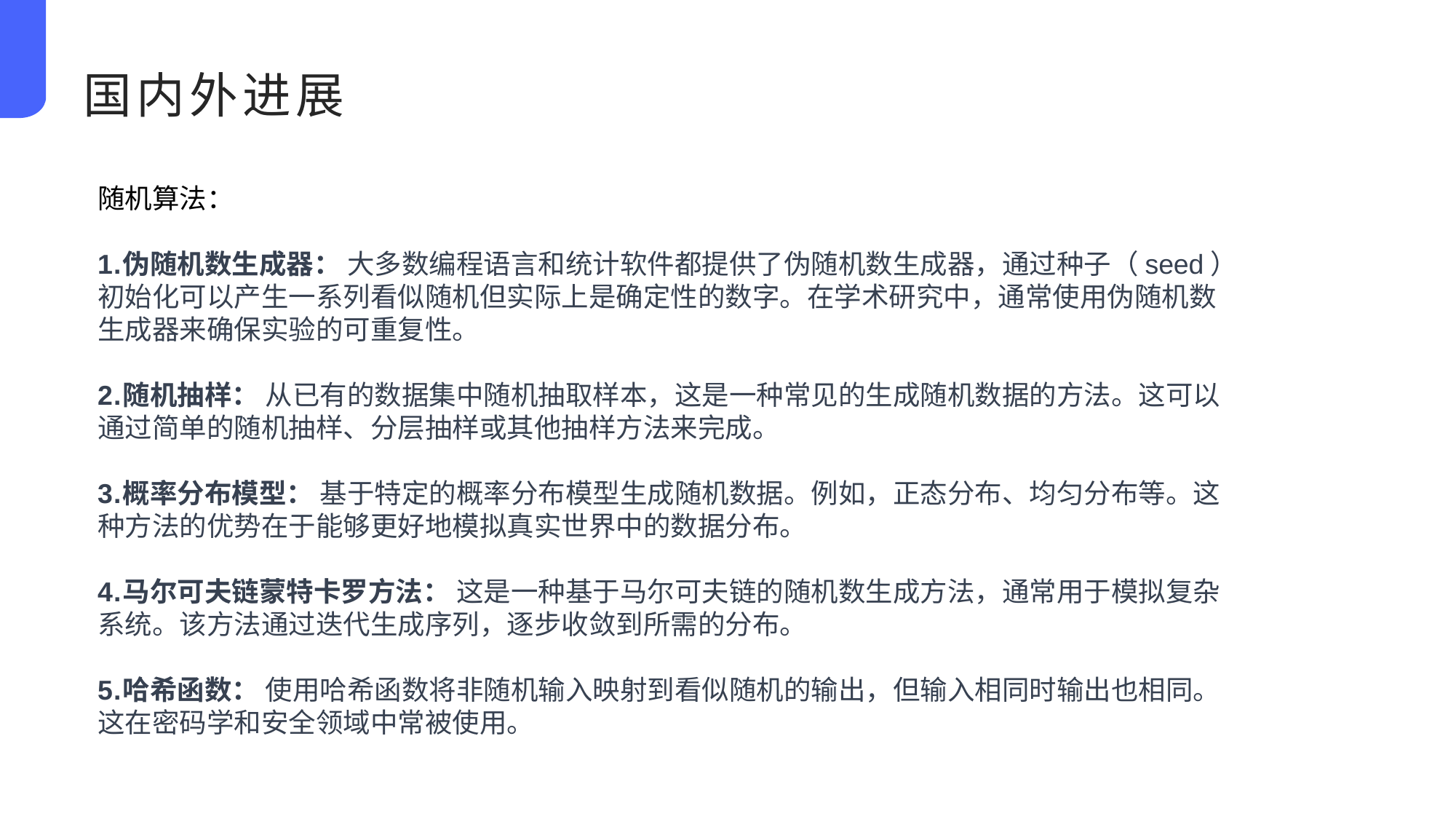

国内外进展
随机算法：

伪随机数生成器： 大多数编程语言和统计软件都提供了伪随机数生成器，通过种子（seed）初始化可以产生一系列看似随机但实际上是确定性的数字。在学术研究中，通常使用伪随机数生成器来确保实验的可重复性。

随机抽样： 从已有的数据集中随机抽取样本，这是一种常见的生成随机数据的方法。这可以通过简单的随机抽样、分层抽样或其他抽样方法来完成。

概率分布模型： 基于特定的概率分布模型生成随机数据。例如，正态分布、均匀分布等。这种方法的优势在于能够更好地模拟真实世界中的数据分布。

马尔可夫链蒙特卡罗方法： 这是一种基于马尔可夫链的随机数生成方法，通常用于模拟复杂系统。该方法通过迭代生成序列，逐步收敛到所需的分布。

哈希函数： 使用哈希函数将非随机输入映射到看似随机的输出，但输入相同时输出也相同。这在密码学和安全领域中常被使用。